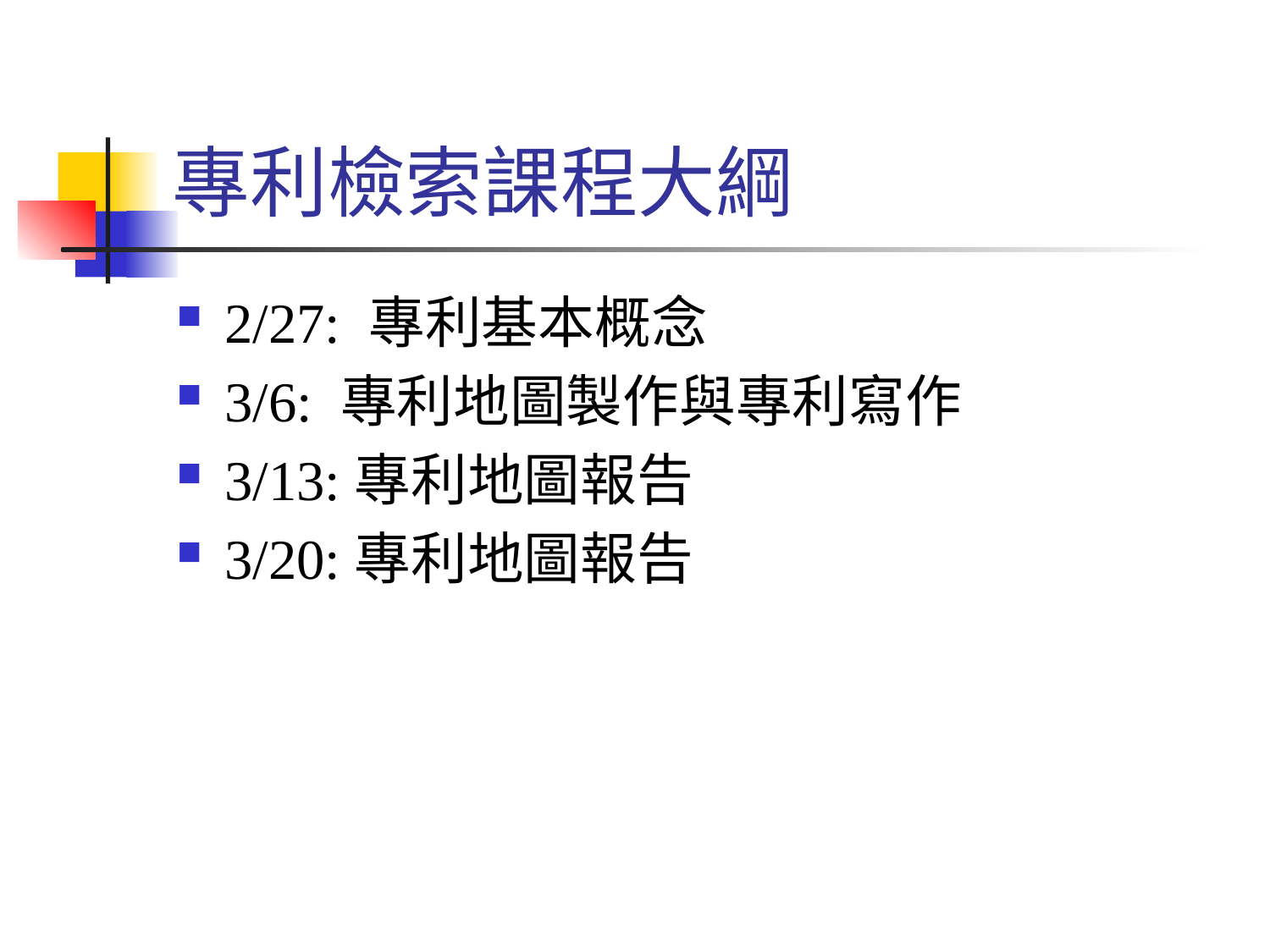

# 專利檢索課程大綱
2/27: 專利基本概念
3/6: 專利地圖製作與專利寫作
3/13:專利地圖報告
3/20:專利地圖報告